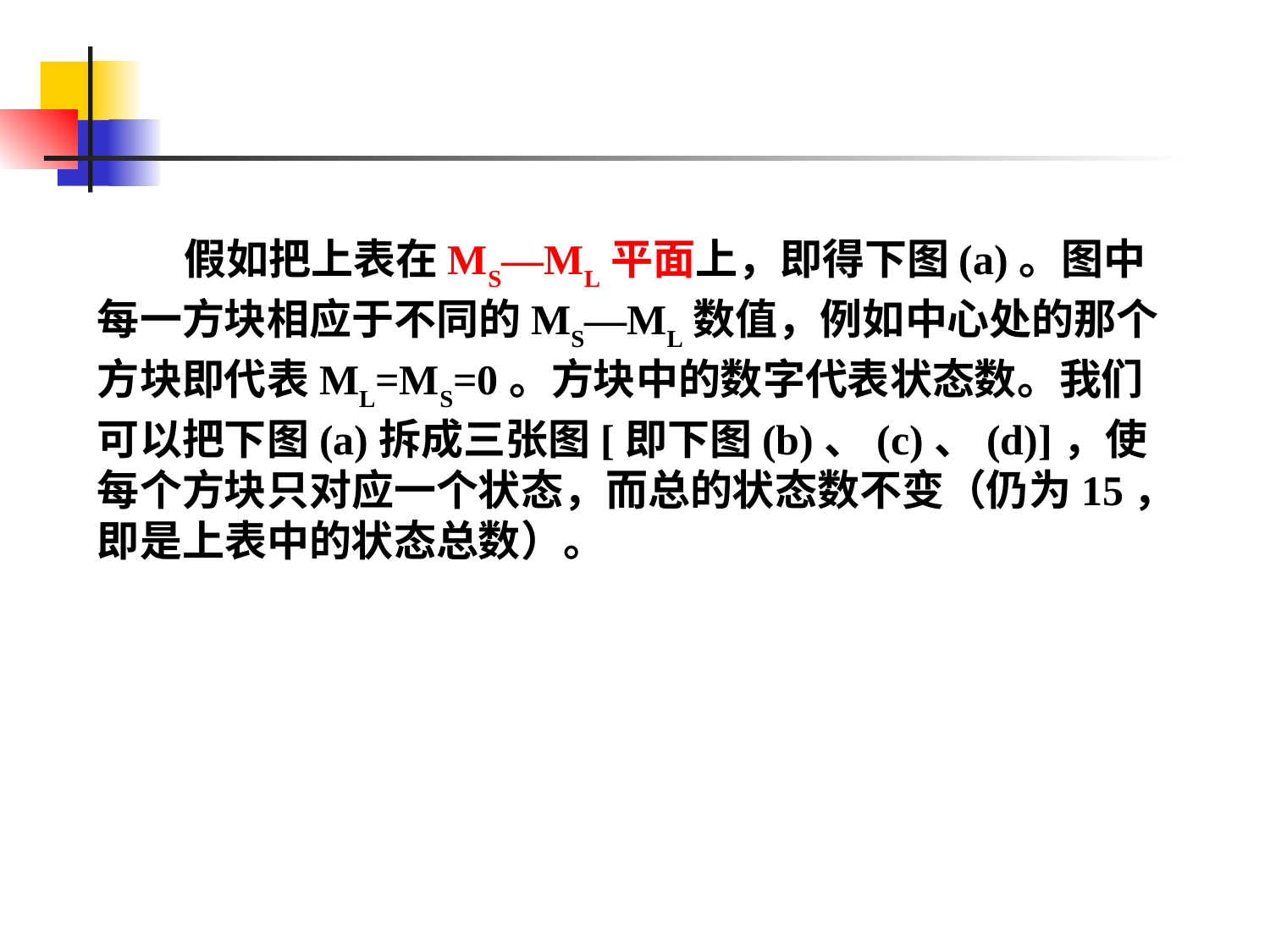

假如把上表在MS—ML平面上，即得下图(a)。图中每一方块相应于不同的MS—ML数值，例如中心处的那个方块即代表ML=MS=0。方块中的数字代表状态数。我们可以把下图(a)拆成三张图[即下图(b)、(c)、(d)]，使每个方块只对应一个状态，而总的状态数不变（仍为15，即是上表中的状态总数）。